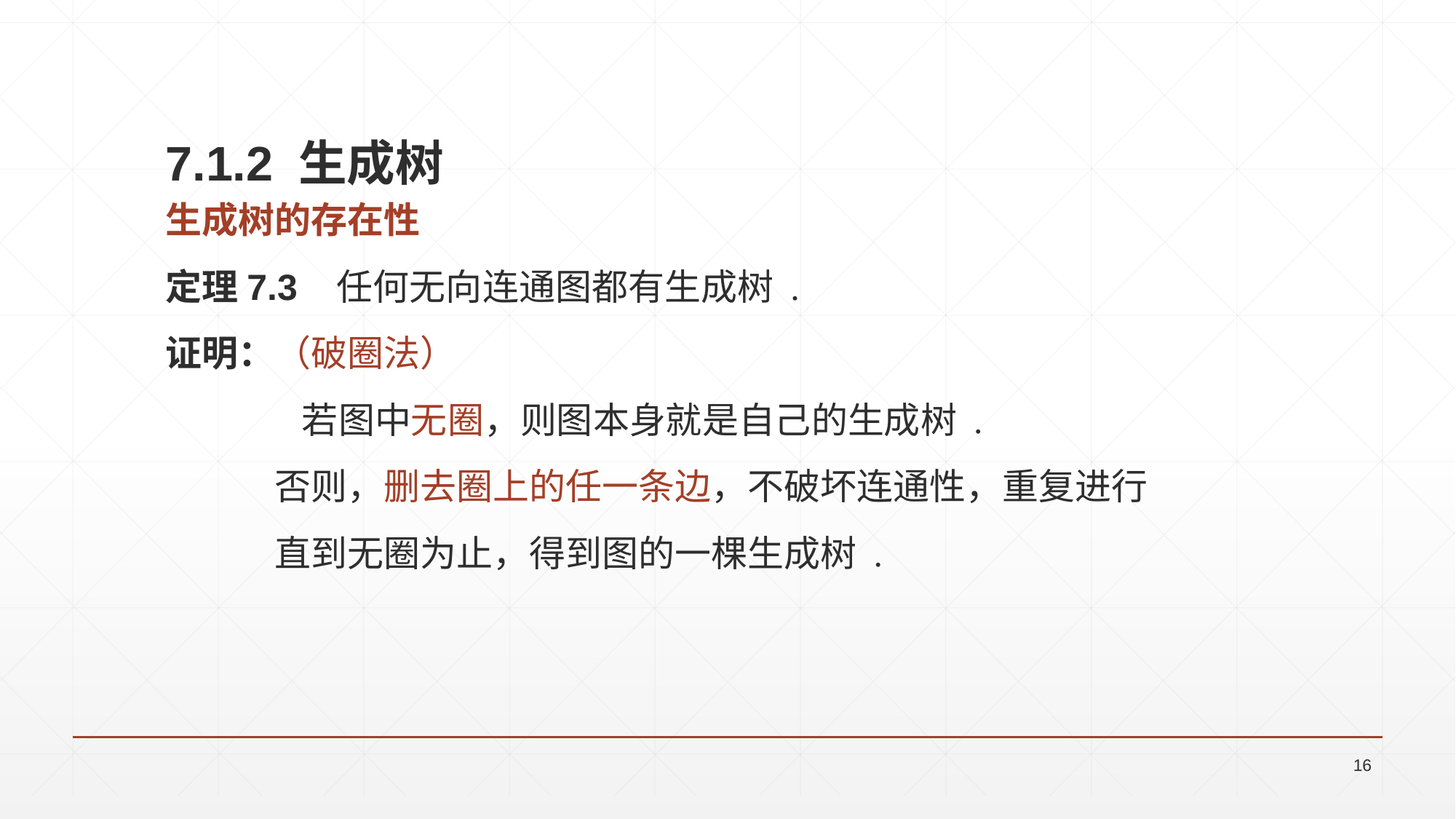

# 7.1.2 生成树
生成树的存在性
定理7.3   任何无向连通图都有生成树 .
证明：（破圈法）
		若图中无圈，则图本身就是自己的生成树 .
	否则，删去圈上的任一条边，不破坏连通性，重复进行
	直到无圈为止，得到图的一棵生成树 .
16